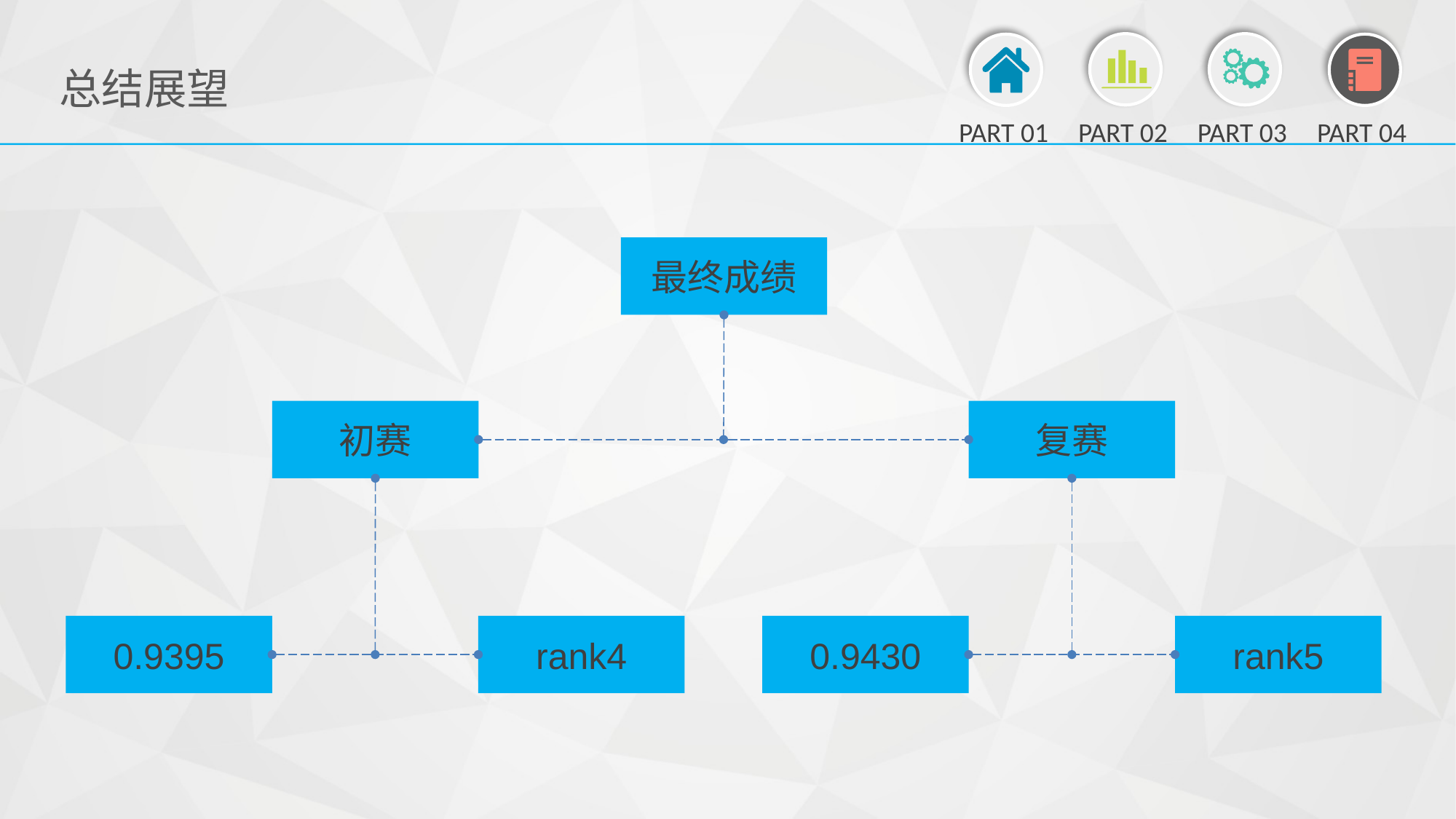

最终成绩
初赛
复赛
0.9395
rank4
0.9430
rank5